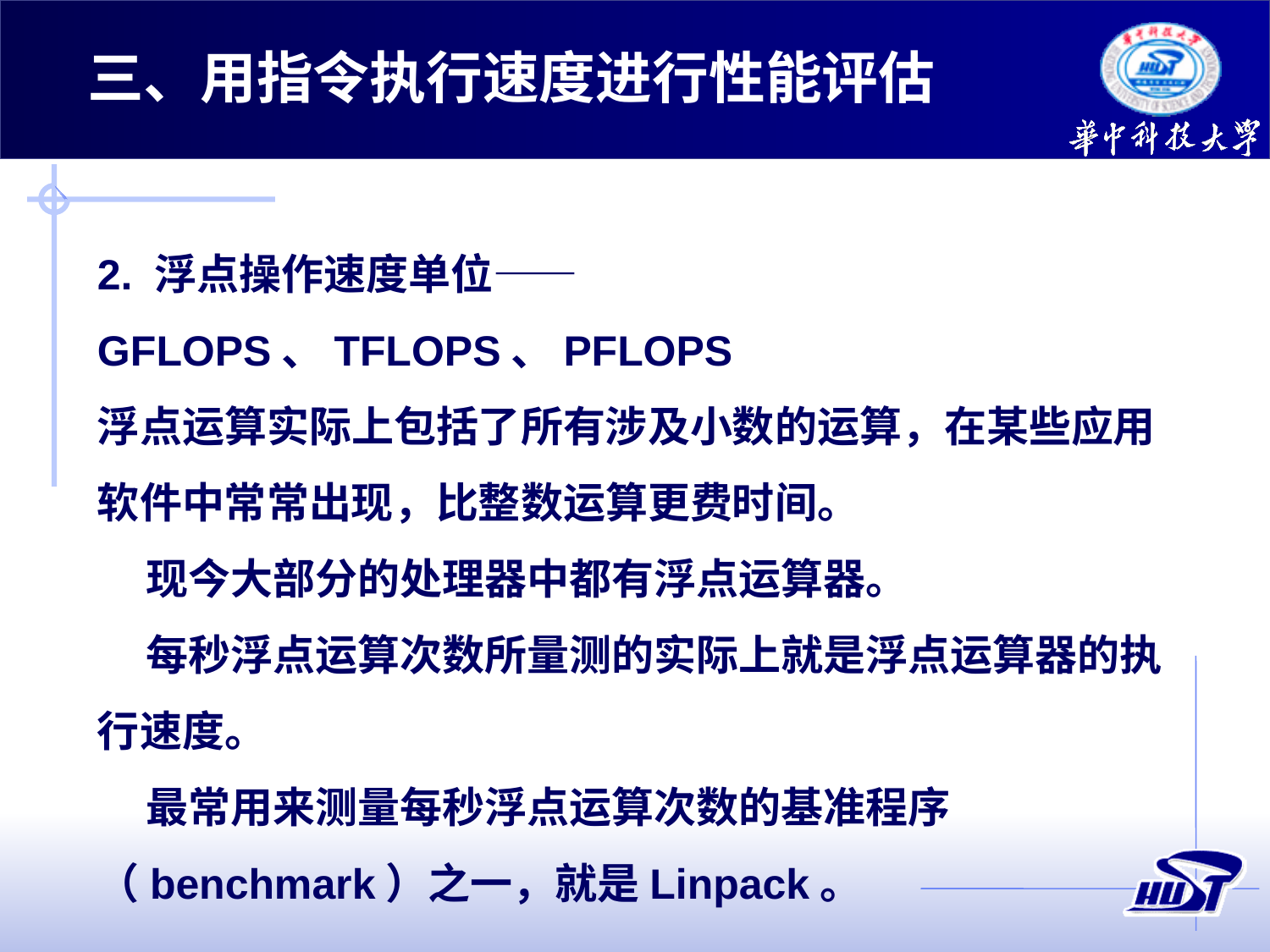

三、用指令执行速度进行性能评估
2. 浮点操作速度单位—— GFLOPS、TFLOPS、PFLOPS
浮点运算实际上包括了所有涉及小数的运算，在某些应用软件中常常出现，比整数运算更费时间。
    现今大部分的处理器中都有浮点运算器。
    每秒浮点运算次数所量测的实际上就是浮点运算器的执行速度。
    最常用来测量每秒浮点运算次数的基准程序（benchmark）之一，就是Linpack。